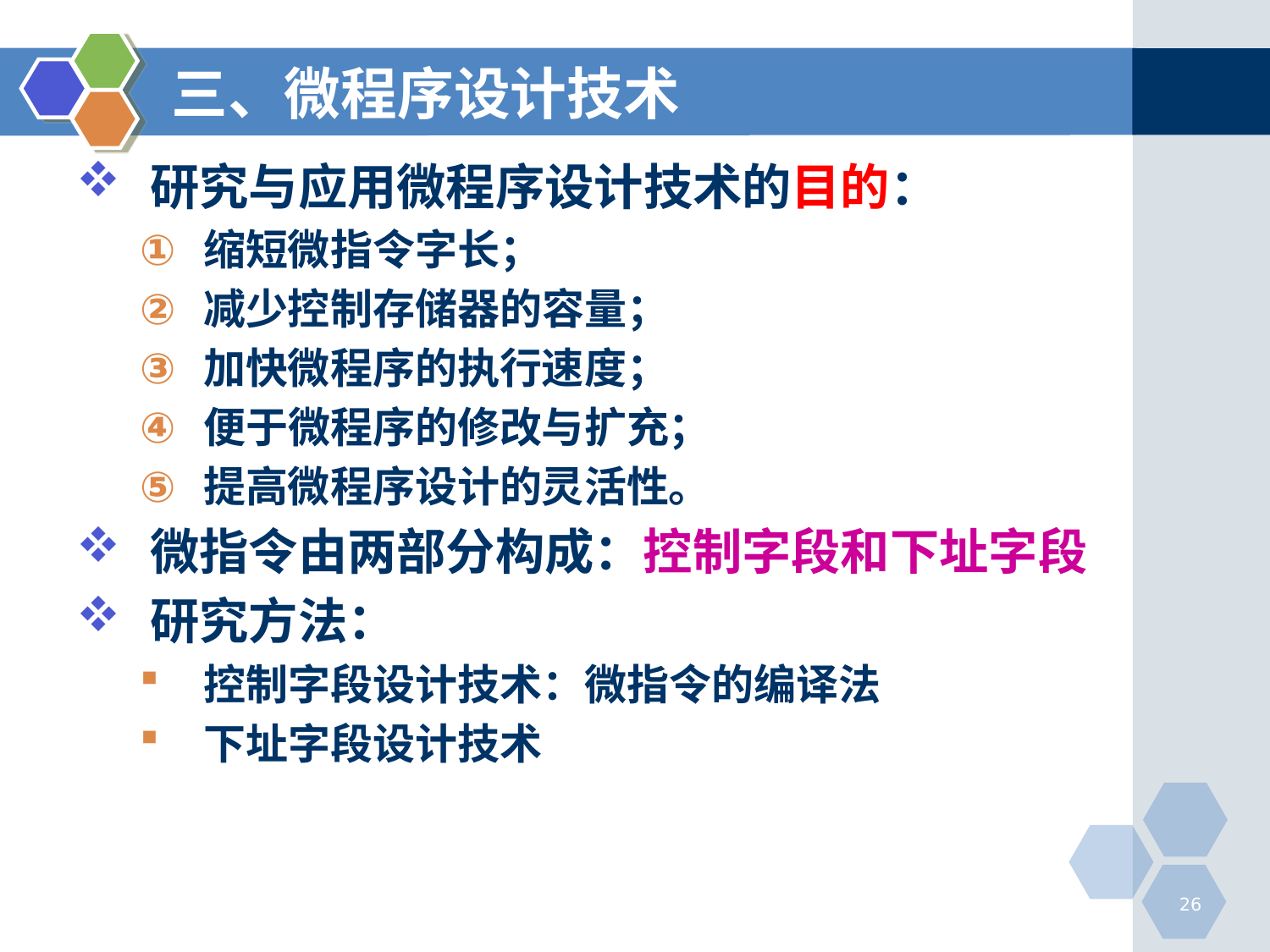

# 三、微程序设计技术
研究与应用微程序设计技术的目的：
缩短微指令字长；
减少控制存储器的容量；
加快微程序的执行速度；
便于微程序的修改与扩充；
提高微程序设计的灵活性。
微指令由两部分构成：控制字段和下址字段
研究方法：
控制字段设计技术：微指令的编译法
下址字段设计技术
26